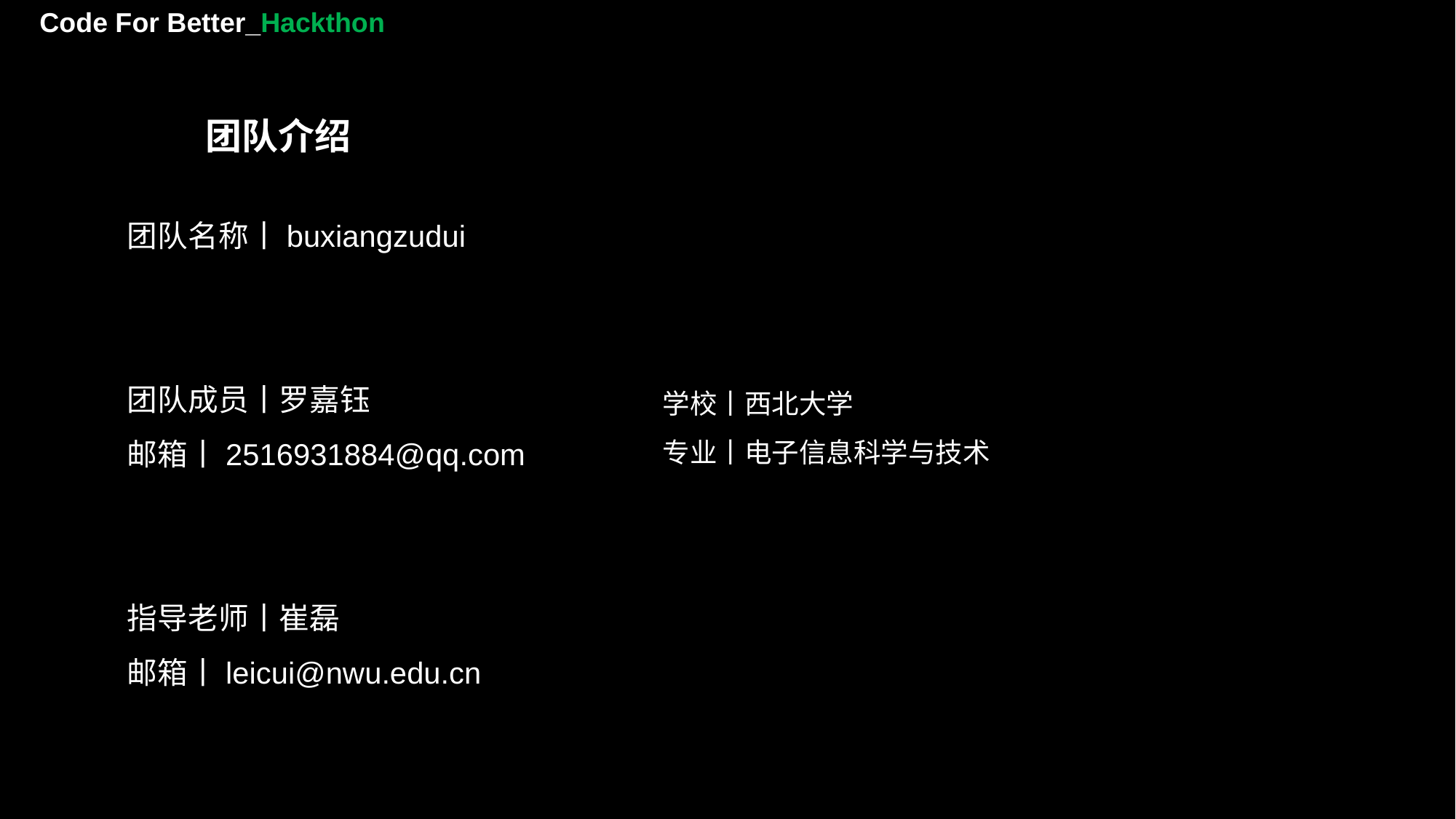

Code For Better_Hackthon
团队介绍
团队名称丨buxiangzudui

团队成员丨罗嘉钰
邮箱丨2516931884@qq.com

指导老师丨崔磊
邮箱丨leicui@nwu.edu.cn
学校丨西北大学
专业丨电子信息科学与技术